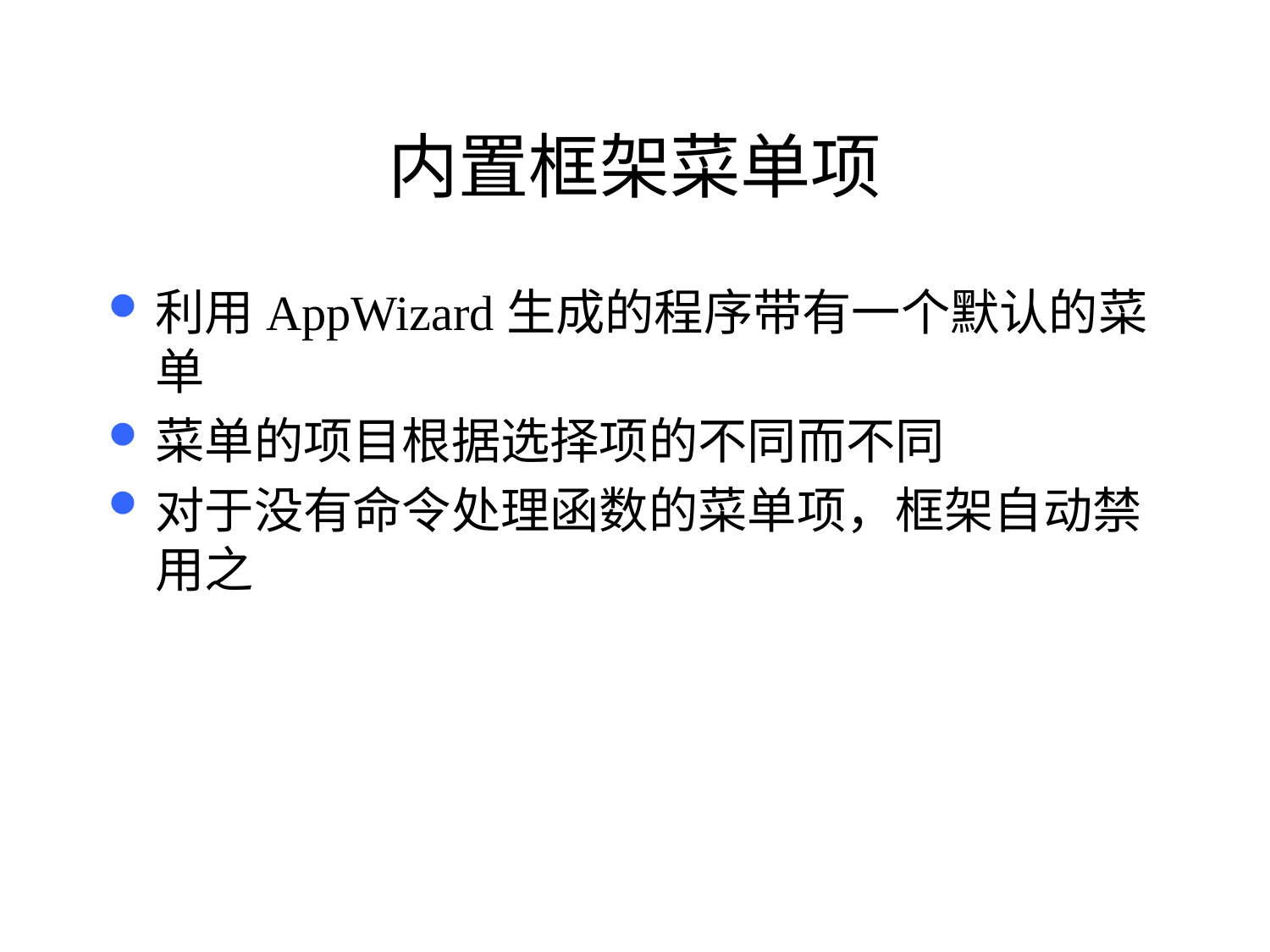

# 内置框架菜单项
利用AppWizard生成的程序带有一个默认的菜单
菜单的项目根据选择项的不同而不同
对于没有命令处理函数的菜单项，框架自动禁用之
101